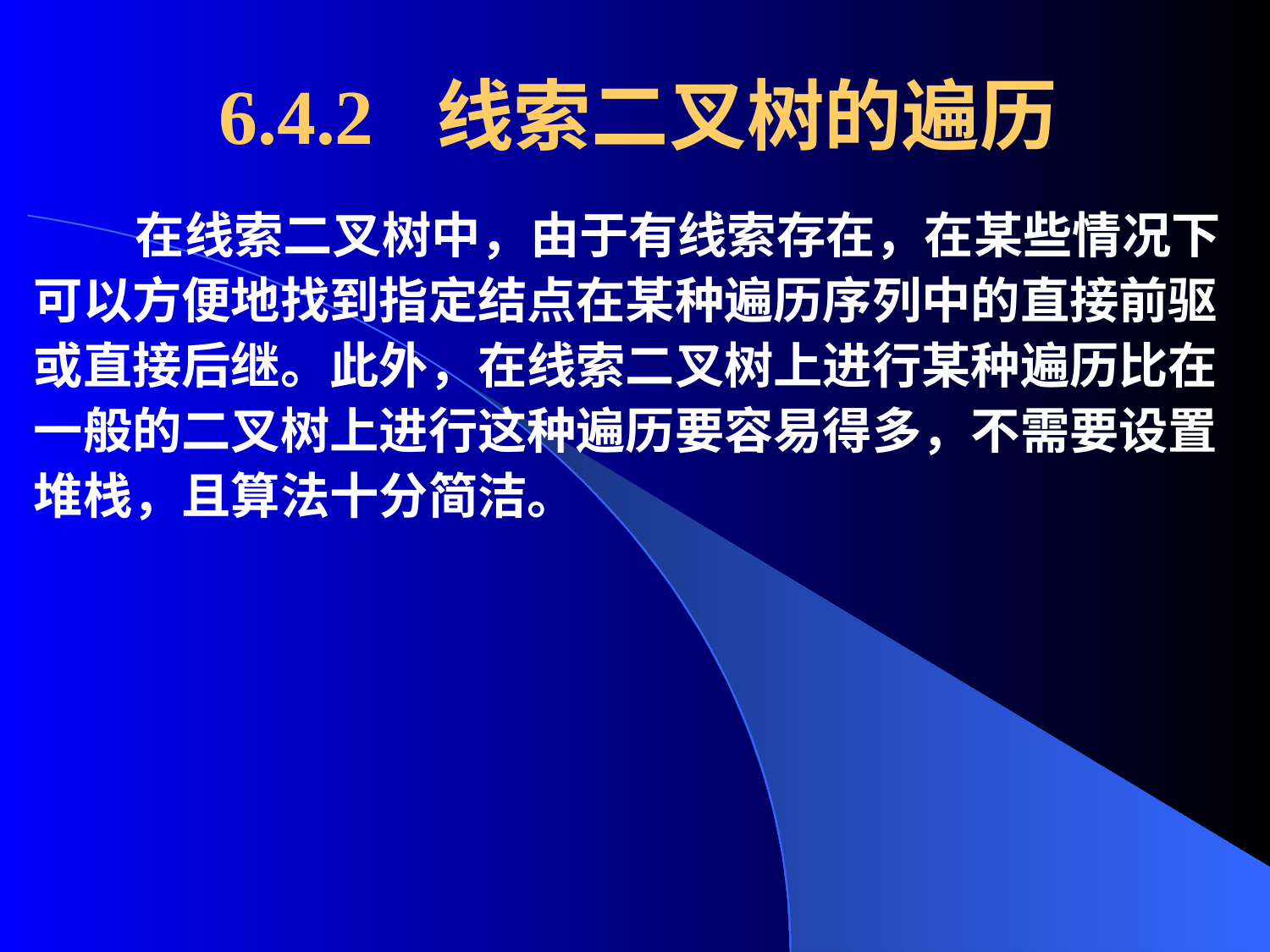

# 6.4.2  线索二叉树的遍历
        在线索二叉树中，由于有线索存在，在某些情况下可以方便地找到指定结点在某种遍历序列中的直接前驱或直接后继。此外，在线索二叉树上进行某种遍历比在一般的二叉树上进行这种遍历要容易得多，不需要设置堆栈，且算法十分简洁。